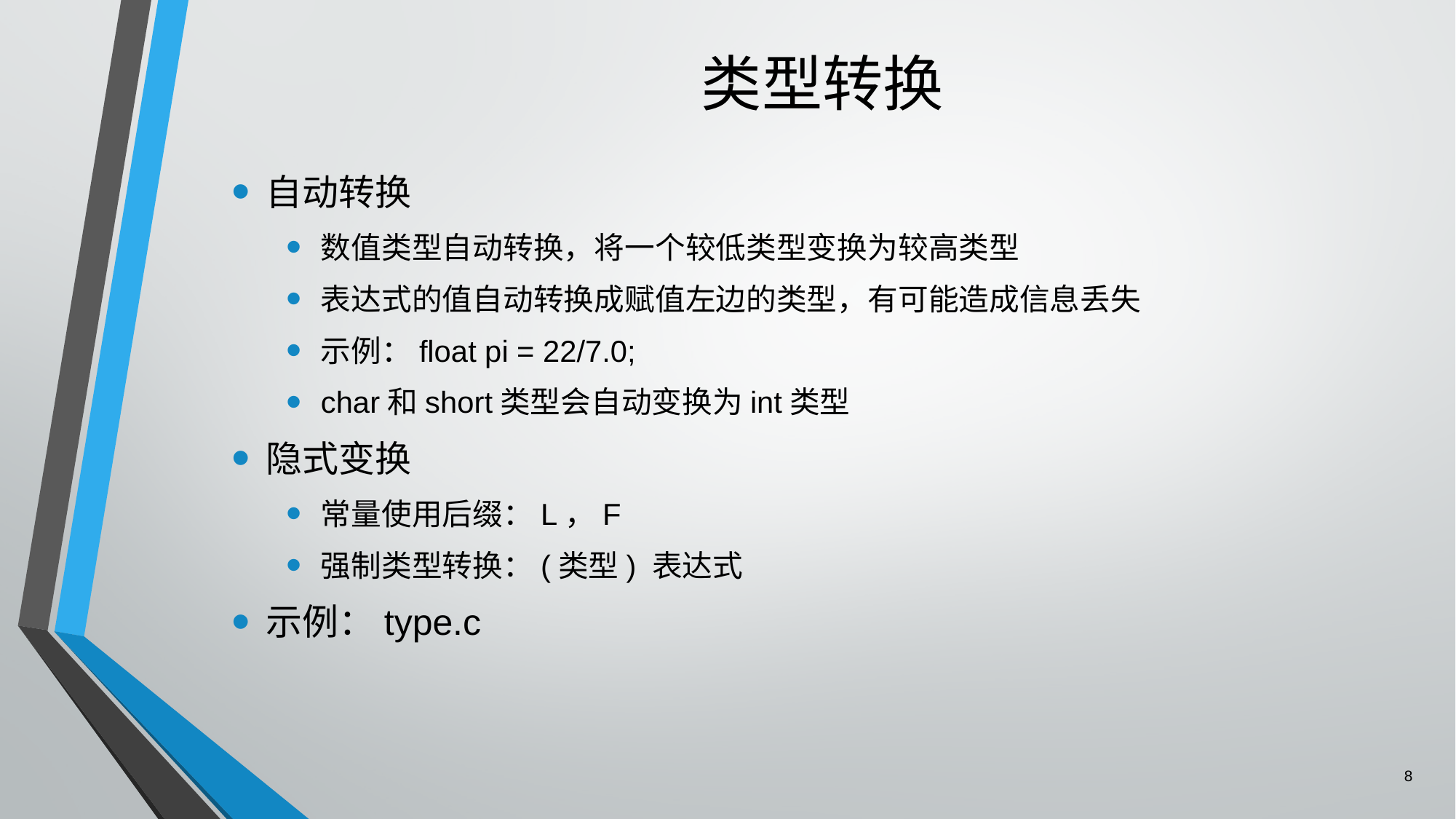

# 类型转换
自动转换
数值类型自动转换，将一个较低类型变换为较高类型
表达式的值自动转换成赋值左边的类型，有可能造成信息丢失
示例：float pi = 22/7.0;
char和short类型会自动变换为int类型
隐式变换
常量使用后缀：L，F
强制类型转换：(类型) 表达式
示例：type.c
8